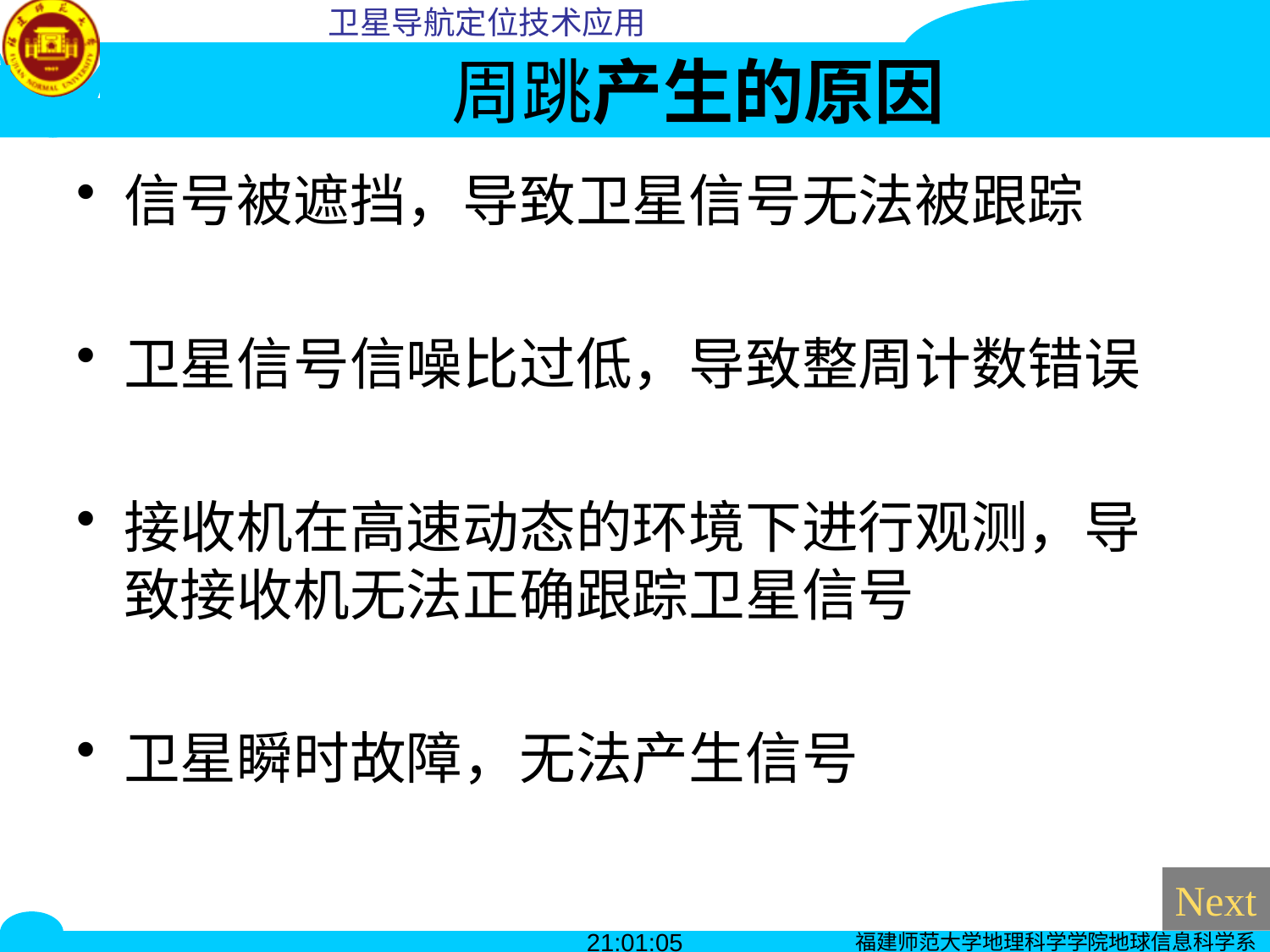

# 周跳产生的原因
信号被遮挡，导致卫星信号无法被跟踪

卫星信号信噪比过低，导致整周计数错误

接收机在高速动态的环境下进行观测，导致接收机无法正确跟踪卫星信号

卫星瞬时故障，无法产生信号
Next
21:01:05